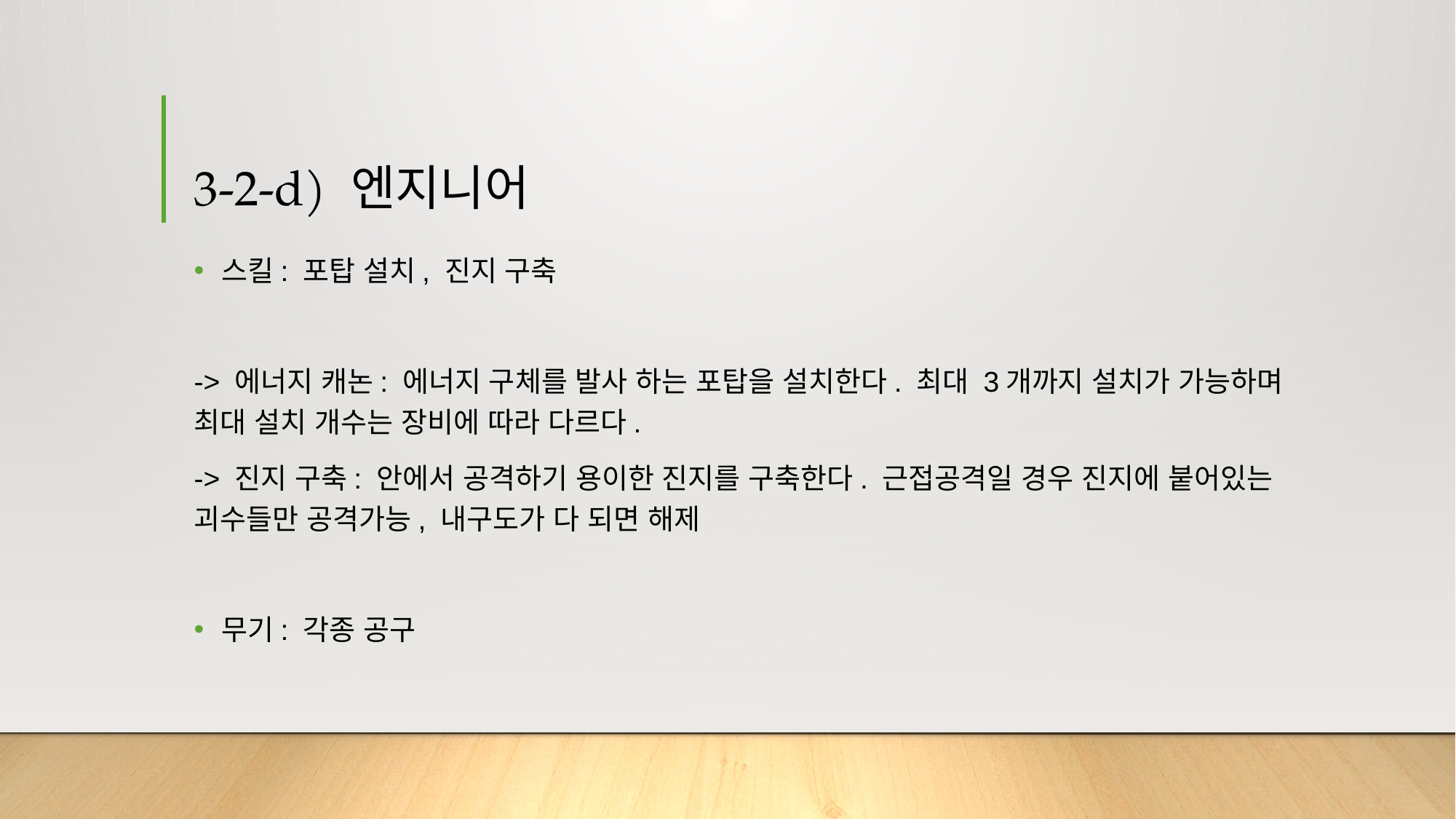

# 3-2-d) 엔지니어
스킬: 포탑 설치, 진지 구축

-> 에너지 캐논: 에너지 구체를 발사 하는 포탑을 설치한다. 최대 3개까지 설치가 가능하며 최대 설치 개수는 장비에 따라 다르다.
-> 진지 구축: 안에서 공격하기 용이한 진지를 구축한다. 근접공격일 경우 진지에 붙어있는 괴수들만 공격가능, 내구도가 다 되면 해제

무기: 각종 공구